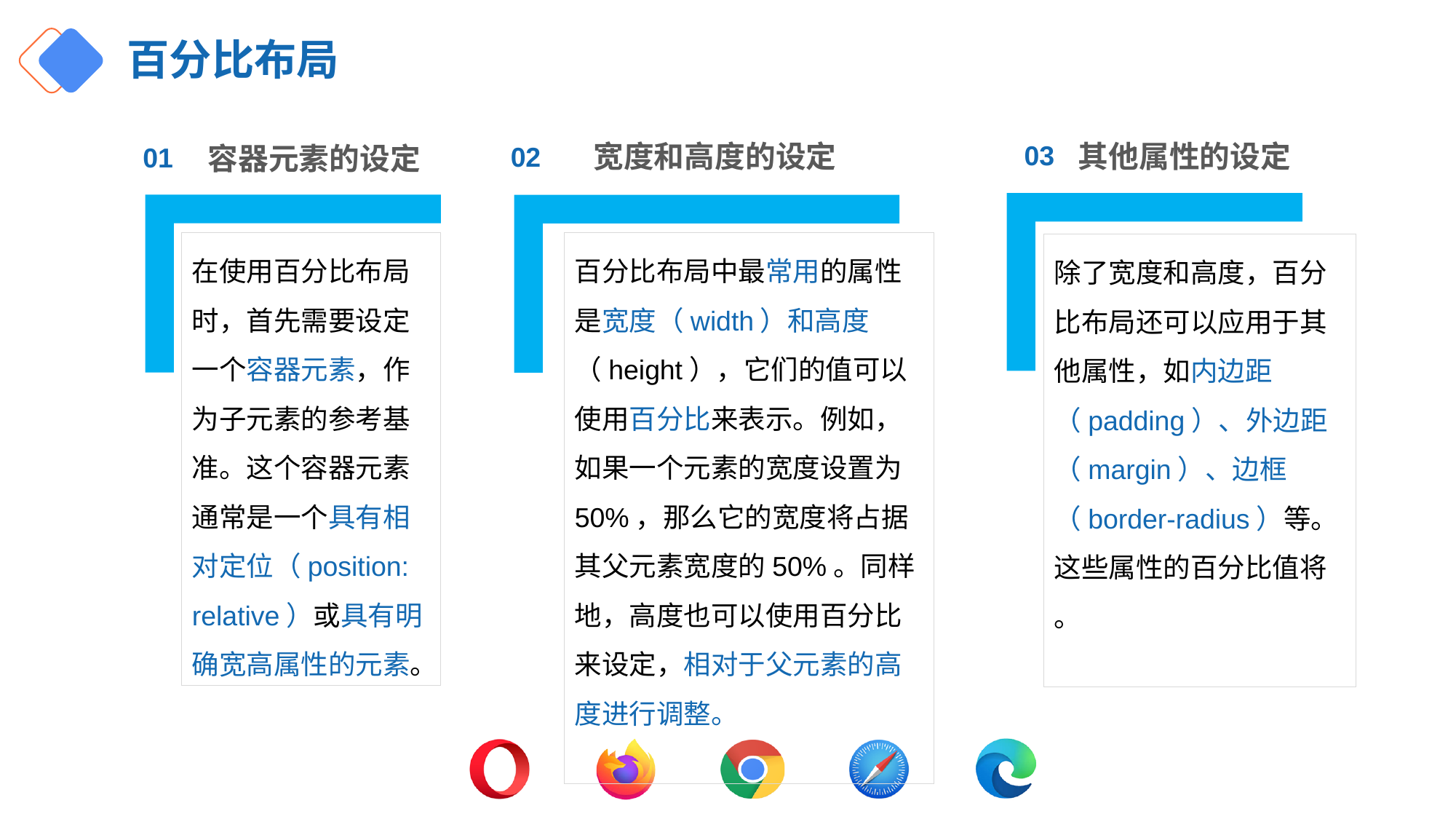

# 百分比布局
其他属性的设定
03

除了宽度和高度，百分比布局还可以应用于其他属性，如内边距（padding）、外边距（margin）、边框（border-radius）等。这些属性的百分比值将
。

宽度和高度的设定
02

百分比布局中最常用的属性是宽度（width）和高度（height），它们的值可以使用百分比来表示。例如，如果一个元素的宽度设置为50%，那么它的宽度将占据其父元素宽度的50%。同样地，高度也可以使用百分比来设定，相对于父元素的高度进行调整。

容器元素的设定
01

在使用百分比布局时，首先需要设定一个容器元素，作为子元素的参考基准。这个容器元素通常是一个具有相对定位（position: relative）或具有明确宽高属性的元素。